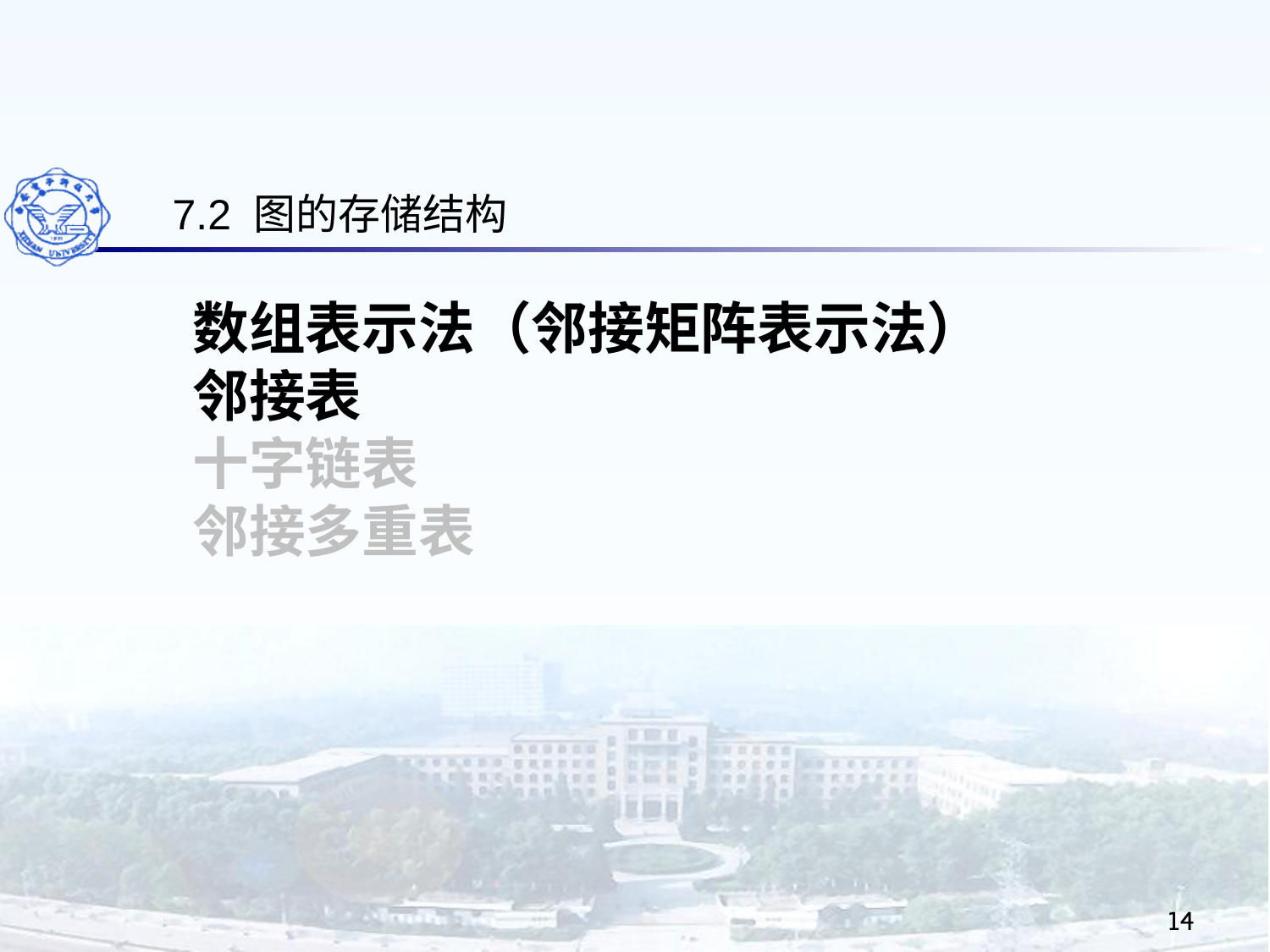

7.2 图的存储结构
数组表示法（邻接矩阵表示法）
邻接表
十字链表
邻接多重表
14